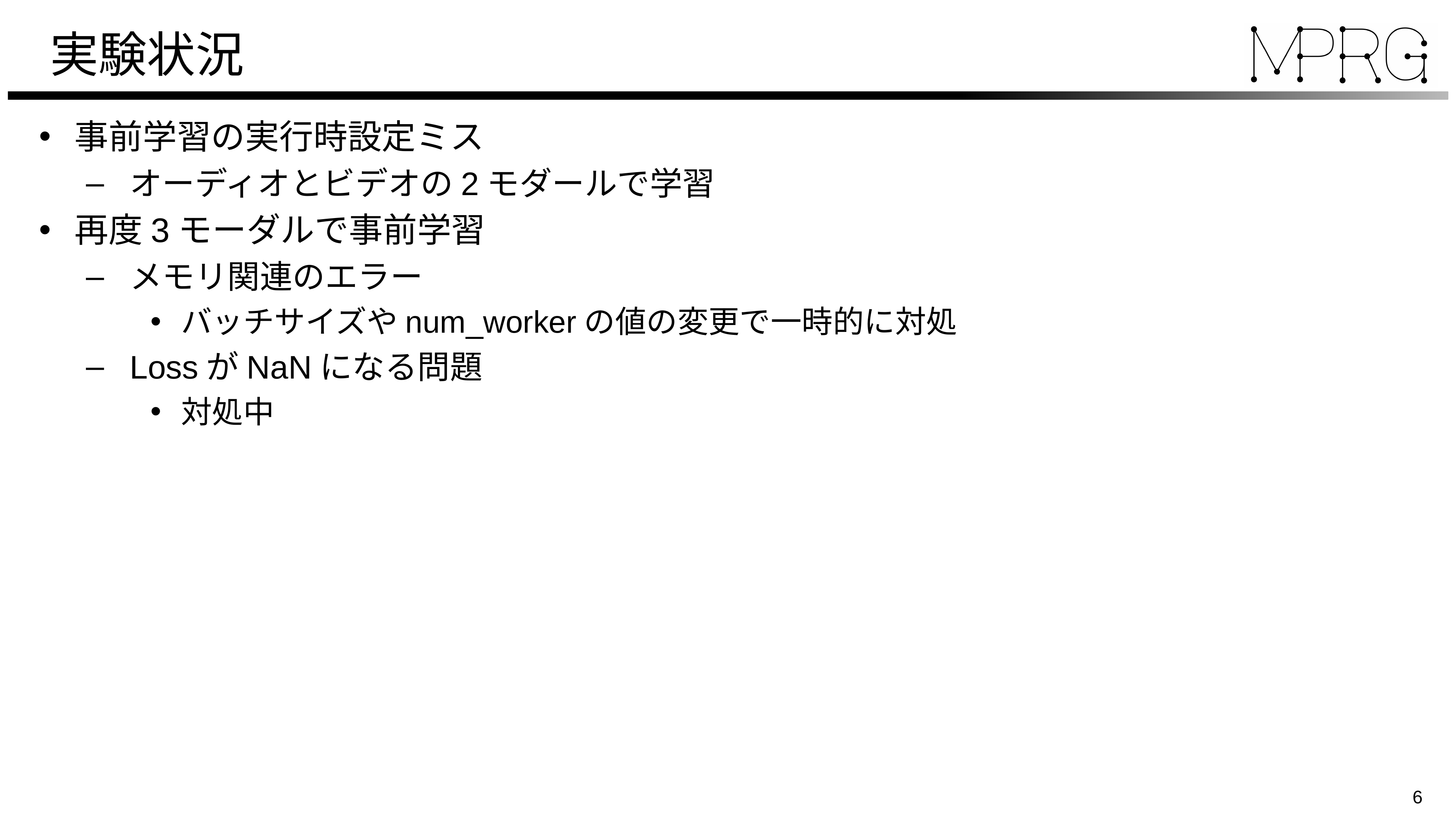

# 実験状況
事前学習の実行時設定ミス
オーディオとビデオの2モダールで学習
再度3モーダルで事前学習
メモリ関連のエラー
バッチサイズやnum_workerの値の変更で一時的に対処
LossがNaNになる問題
対処中